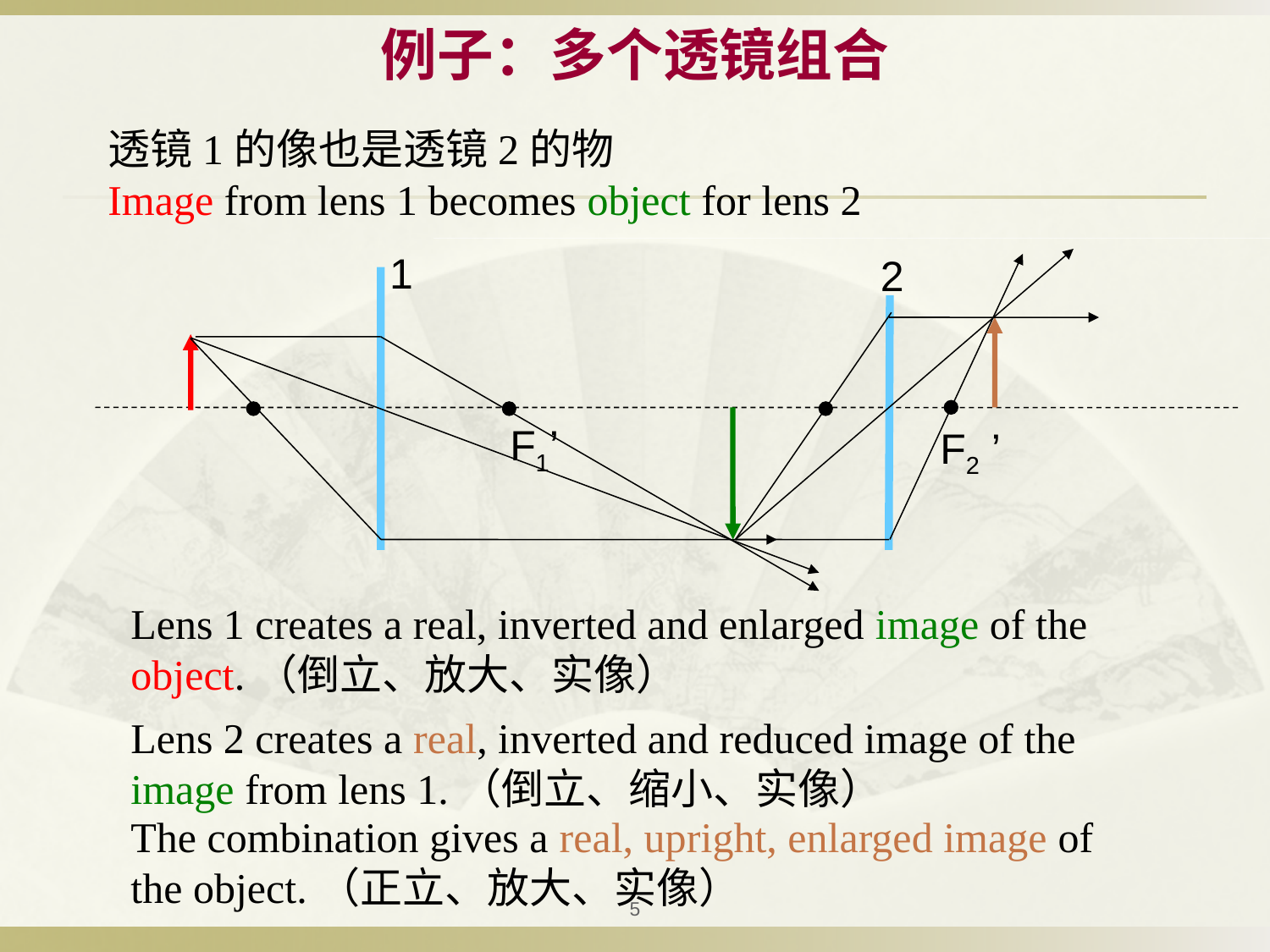

# 例子：多个透镜组合
透镜1的像也是透镜2的物
Image from lens 1 becomes object for lens 2

1
2

F1’
F2 ’

Lens 1 creates a real, inverted and enlarged image of the object.（倒立、放大、实像）

Lens 2 creates a real, inverted and reduced image of the image from lens 1.（倒立、缩小、实像）
The combination gives a real, upright, enlarged image of the object.（正立、放大、实像）
5